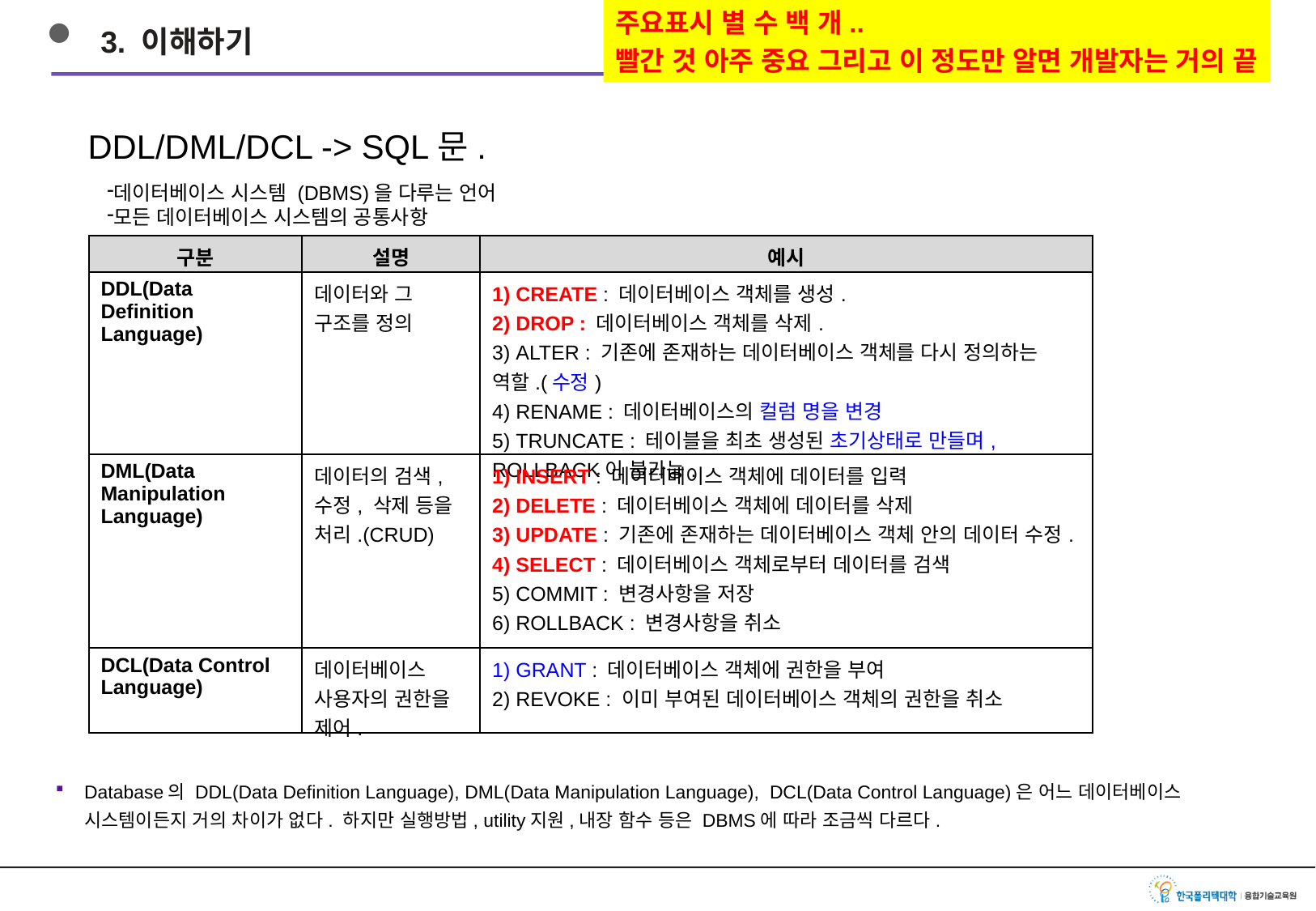

주요표시 별 수 백 개..
빨간 것 아주 중요 그리고 이 정도만 알면 개발자는 거의 끝
3. 이해하기
DDL/DML/DCL -> SQL문.
데이터베이스 시스템 (DBMS)을 다루는 언어
모든 데이터베이스 시스템의 공통사항
| 구분 | 설명 | 예시 |
| --- | --- | --- |
| DDL(Data Definition Language) | 데이터와 그 구조를 정의 | 1) CREATE : 데이터베이스 객체를 생성. 2) DROP : 데이터베이스 객체를 삭제. 3) ALTER : 기존에 존재하는 데이터베이스 객체를 다시 정의하는 역할.(수정) 4) RENAME : 데이터베이스의 컬럼 명을 변경 5) TRUNCATE : 테이블을 최초 생성된 초기상태로 만들며, ROLLBACK이 불가능. |
| DML(Data Manipulation Language) | 데이터의 검색, 수정, 삭제 등을 처리.(CRUD) | 1) INSERT : 데이터베이스 객체에 데이터를 입력 2) DELETE : 데이터베이스 객체에 데이터를 삭제 3) UPDATE : 기존에 존재하는 데이터베이스 객체 안의 데이터 수정. 4) SELECT : 데이터베이스 객체로부터 데이터를 검색 5) COMMIT : 변경사항을 저장 6) ROLLBACK : 변경사항을 취소 |
| DCL(Data Control Language) | 데이터베이스 사용자의 권한을 제어. | 1) GRANT : 데이터베이스 객체에 권한을 부여 2) REVOKE : 이미 부여된 데이터베이스 객체의 권한을 취소 |
Database의 DDL(Data Definition Language), DML(Data Manipulation Language),  DCL(Data Control Language)은 어느 데이터베이스 시스템이든지 거의 차이가 없다. 하지만 실행방법, utility지원,내장 함수 등은 DBMS에 따라 조금씩 다르다.